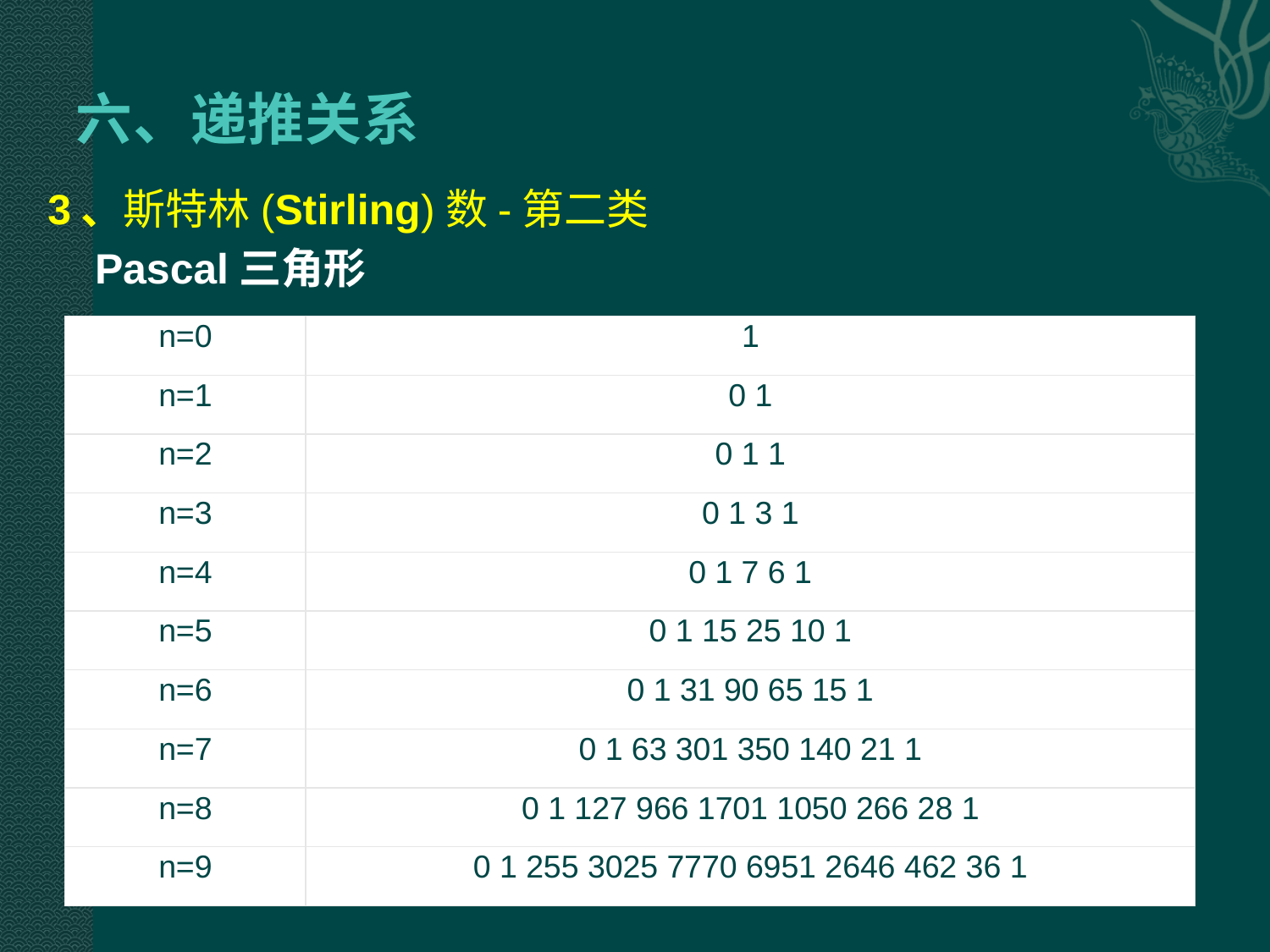

# 六、递推关系
3、斯特林(Stirling)数-第二类
    Pascal三角形

| n=0 | 1 |
| --- | --- |
| n=1 | 0 1 |
| n=2 | 0 1 1 |
| n=3 | 0 1 3 1 |
| n=4 | 0 1 7 6 1 |
| n=5 | 0 1 15 25 10 1 |
| n=6 | 0 1 31 90 65 15 1 |
| n=7 | 0 1 63 301 350 140 21 1 |
| n=8 | 0 1 127 966 1701 1050 266 28 1 |
| n=9 | 0 1 255 3025 7770 6951 2646 462 36 1 |